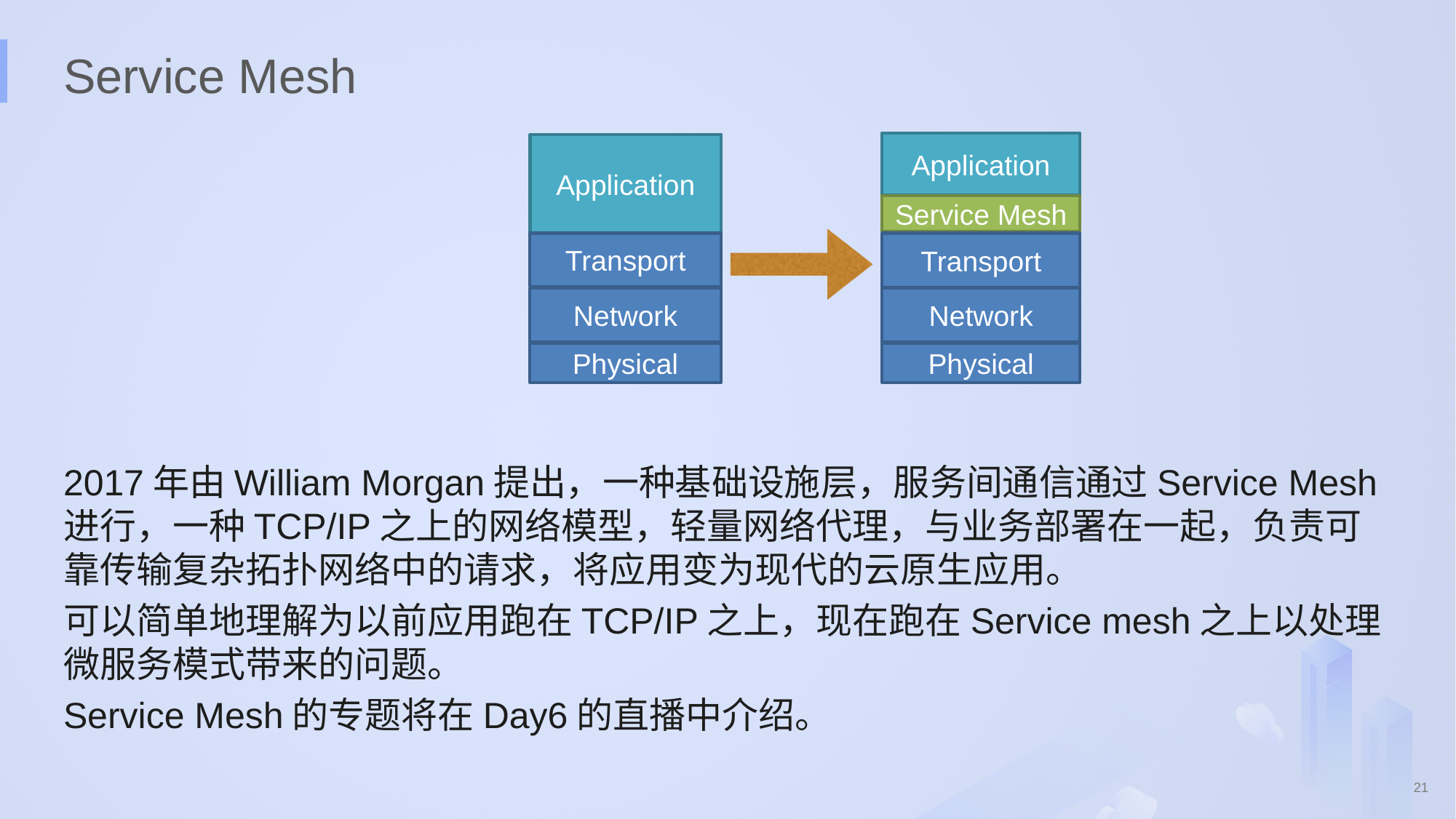

# Service Mesh
Application
Application
Service Mesh

Transport
Transport
Network
Network
Physical
Physical
2017年由William Morgan提出，一种基础设施层，服务间通信通过Service Mesh进行，一种TCP/IP之上的网络模型，轻量网络代理，与业务部署在一起，负责可靠传输复杂拓扑网络中的请求，将应用变为现代的云原生应用。
可以简单地理解为以前应用跑在TCP/IP之上，现在跑在Service mesh之上以处理微服务模式带来的问题。
Service Mesh的专题将在Day6的直播中介绍。